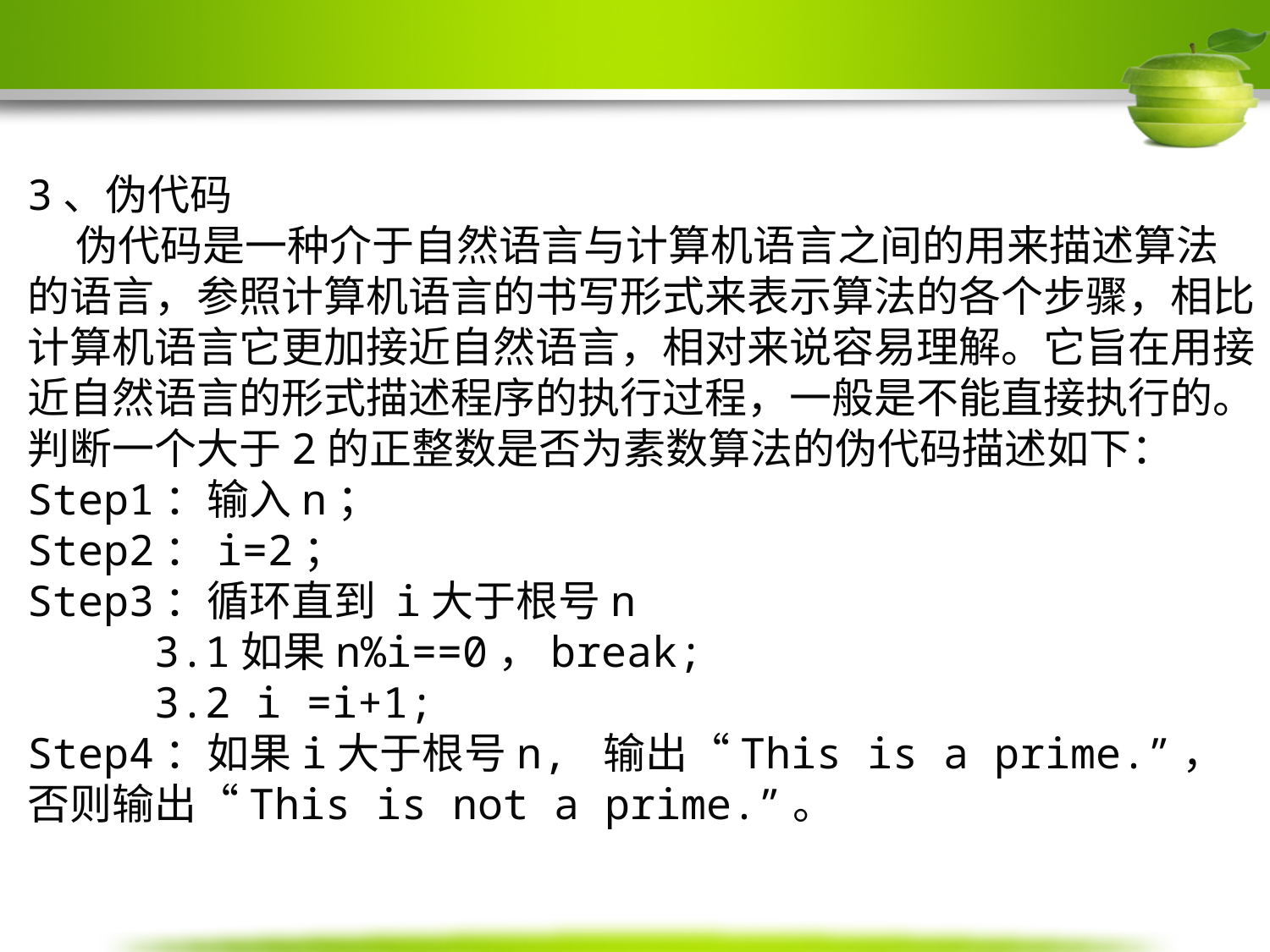

3、伪代码
    伪代码是一种介于自然语言与计算机语言之间的用来描述算法的语言，参照计算机语言的书写形式来表示算法的各个步骤，相比计算机语言它更加接近自然语言，相对来说容易理解。它旨在用接近自然语言的形式描述程序的执行过程，一般是不能直接执行的。判断一个大于2的正整数是否为素数算法的伪代码描述如下：
Step1：输入n；
Step2：i=2；
Step3：循环直到 i大于根号n
     3.1如果n%i==0，break;
     3.2 i =i+1;
Step4：如果i大于根号n, 输出“This is a prime.”，否则输出“This is not a prime.”。